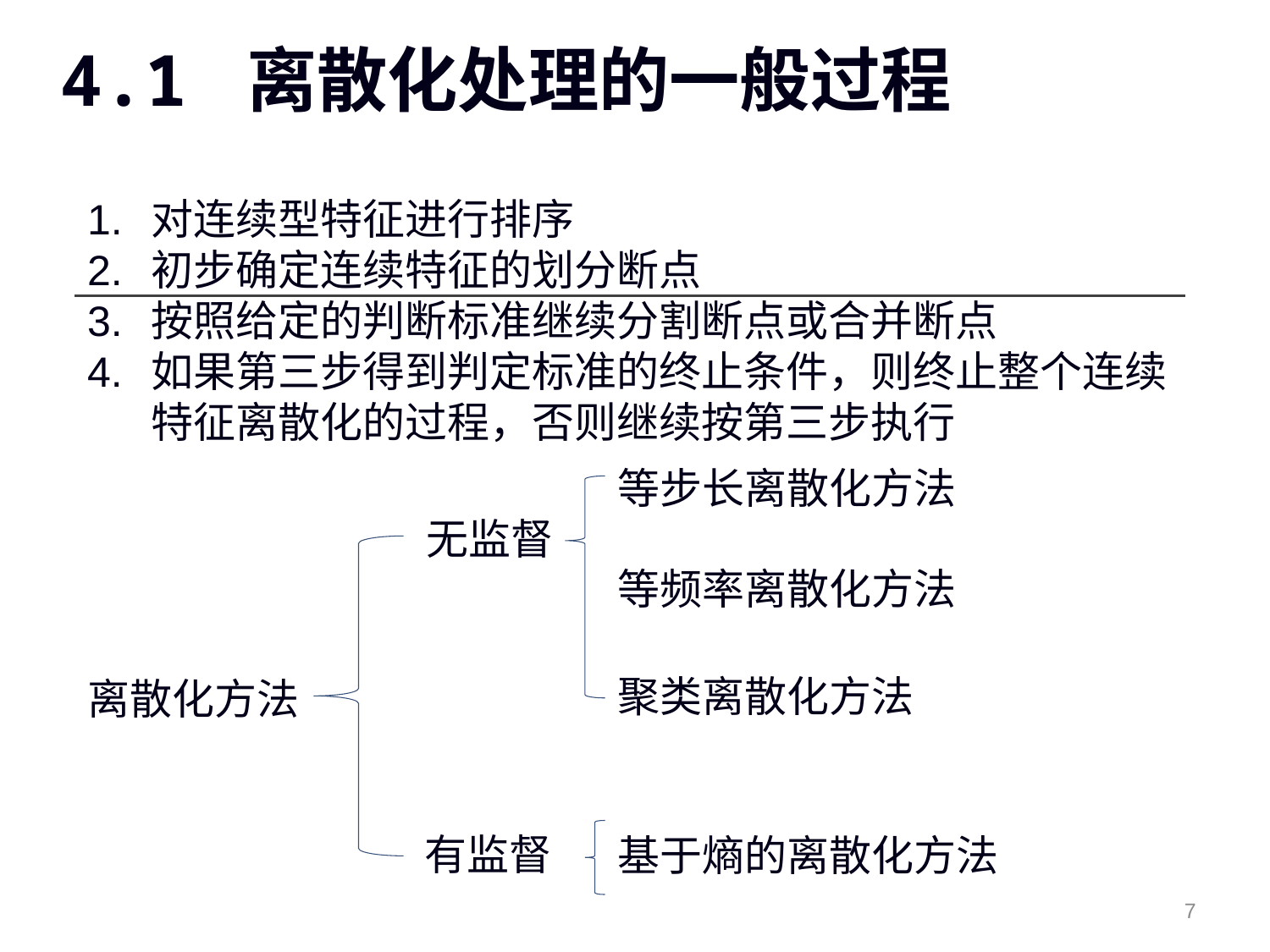

# 4.1 离散化处理的一般过程
对连续型特征进行排序
初步确定连续特征的划分断点
按照给定的判断标准继续分割断点或合并断点
如果第三步得到判定标准的终止条件，则终止整个连续特征离散化的过程，否则继续按第三步执行
等步长离散化方法

无监督

等频率离散化方法
聚类离散化方法
离散化方法

有监督
基于熵的离散化方法